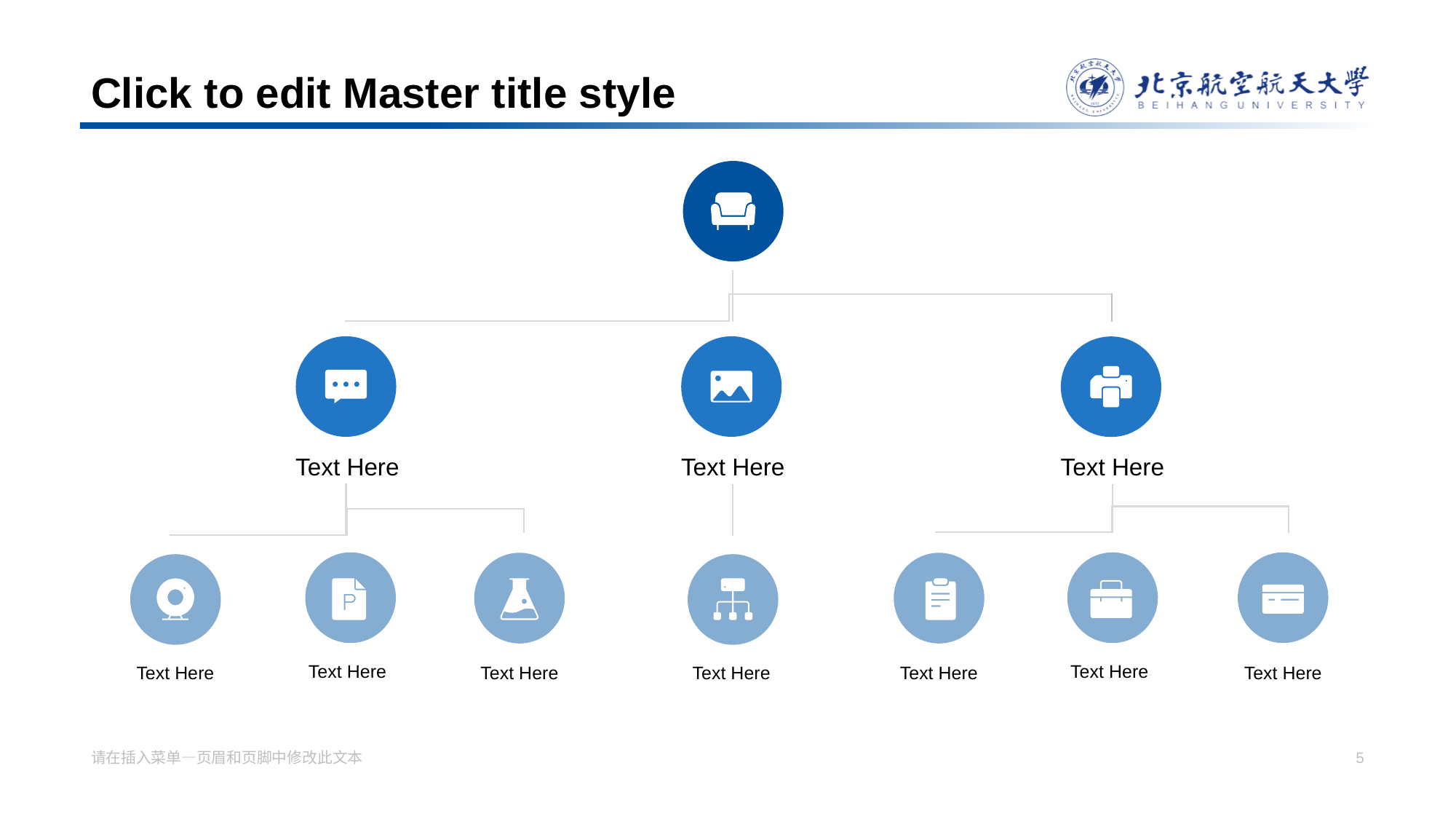

# Click to edit Master title style

Text Here
Text Here
Text Here

Text Here
Text Here
Text Here
Text Here
Text Here
Text Here
Text Here
请在插入菜单—页眉和页脚中修改此文本
5